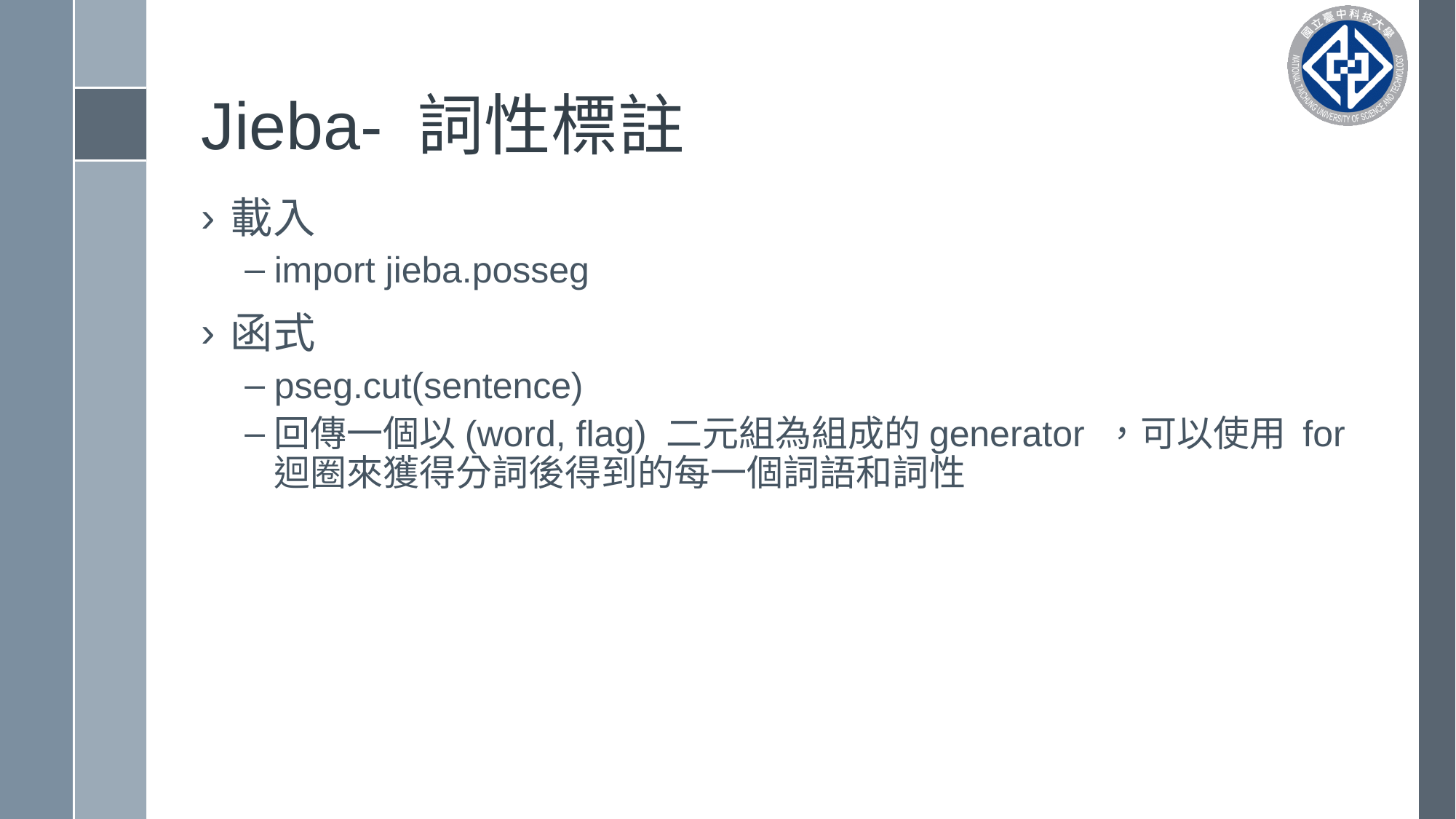

# Jieba- 詞性標註
載入
import jieba.posseg
函式
pseg.cut(sentence)
回傳一個以(word, flag) 二元組為組成的generator ，可以使用 for迴圈來獲得分詞後得到的每一個詞語和詞性